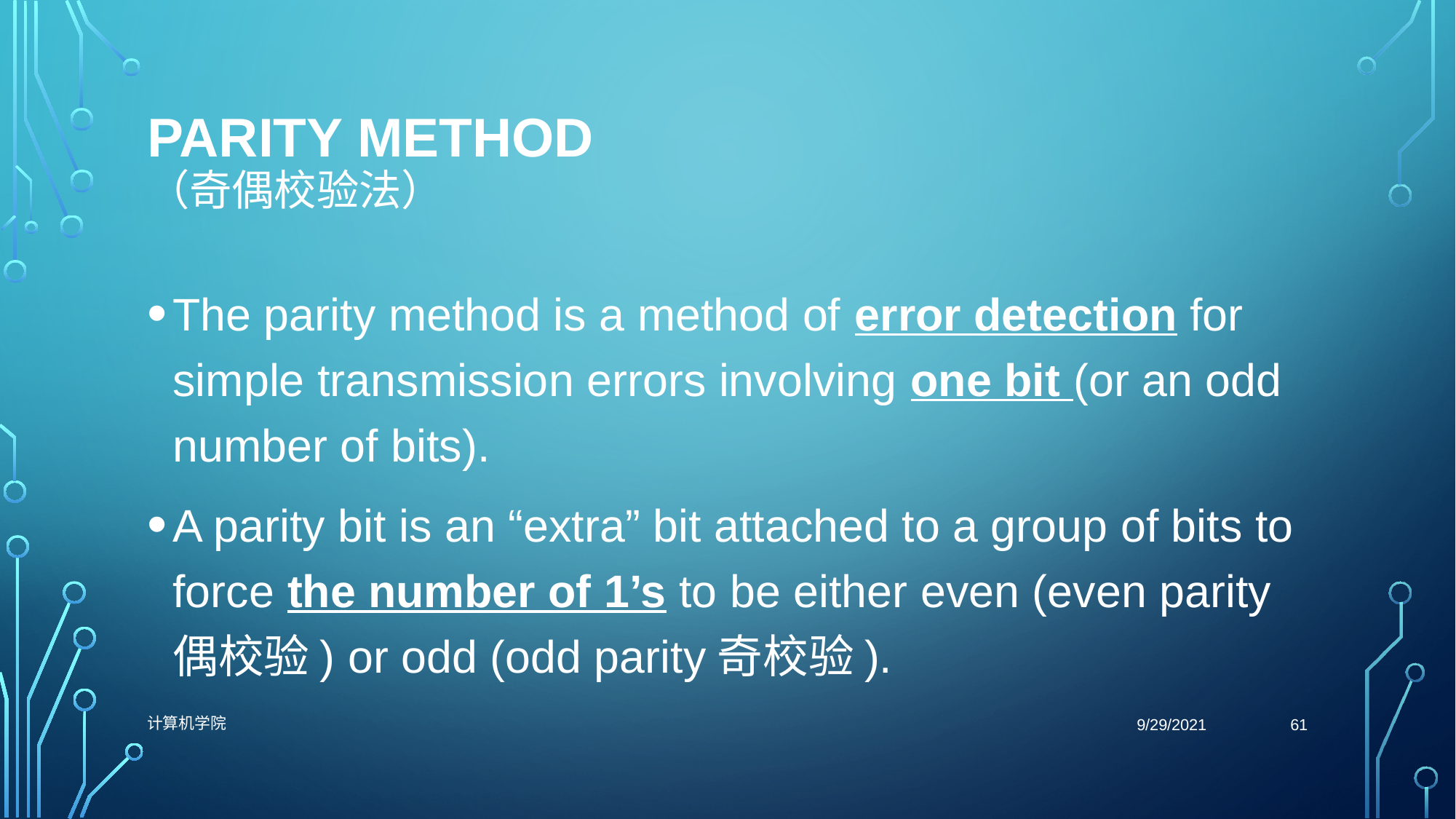

# Parity Method （奇偶校验法）
The parity method is a method of error detection for simple transmission errors involving one bit (or an odd number of bits).
A parity bit is an “extra” bit attached to a group of bits to force the number of 1’s to be either even (even parity偶校验) or odd (odd parity奇校验).
61
计算机学院
9/29/2021